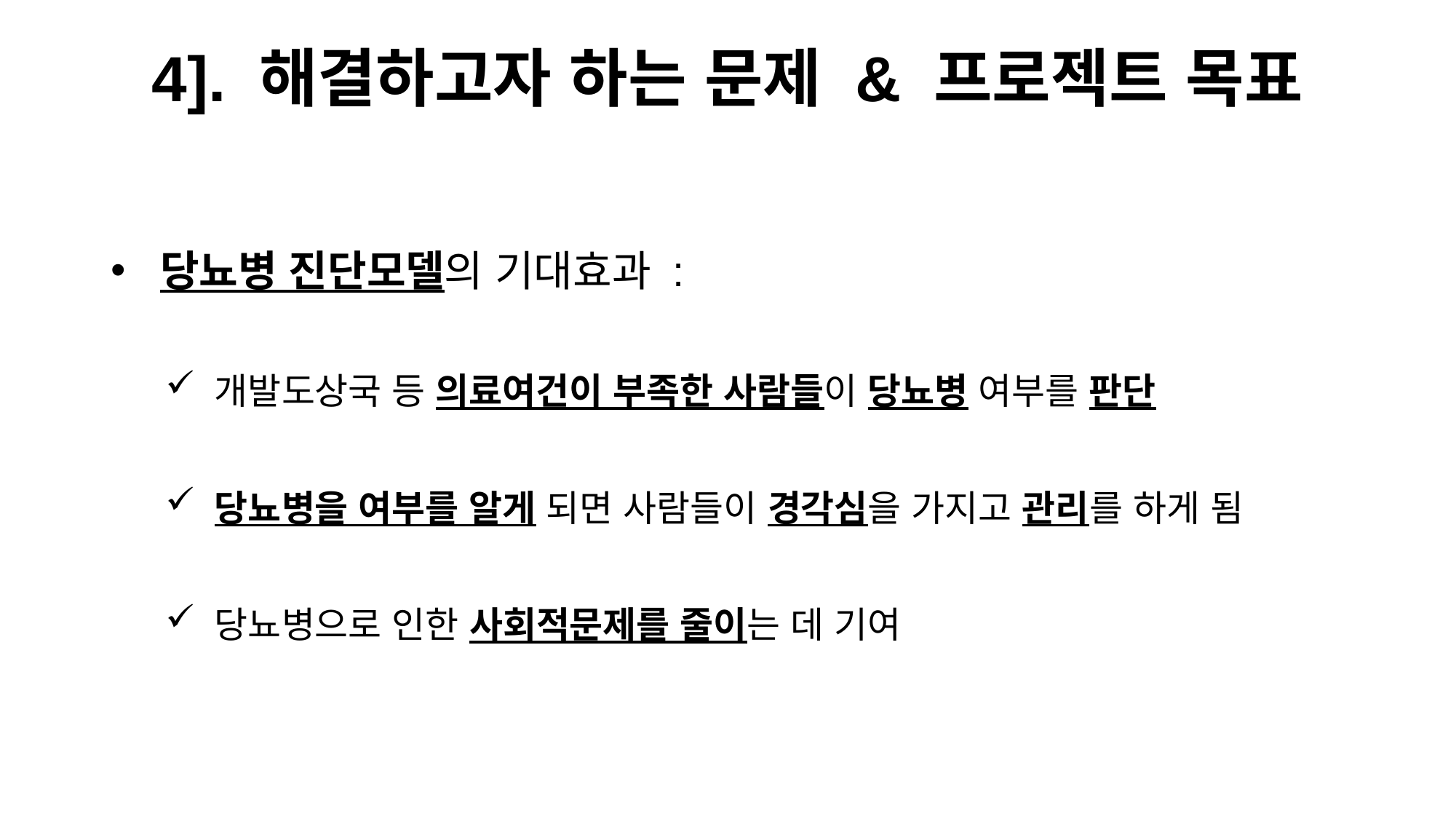

# 4]. 해결하고자 하는 문제 & 프로젝트 목표
 당뇨병 진단모델의 기대효과 :
 개발도상국 등 의료여건이 부족한 사람들이 당뇨병 여부를 판단
 당뇨병을 여부를 알게 되면 사람들이 경각심을 가지고 관리를 하게 됨
 당뇨병으로 인한 사회적문제를 줄이는 데 기여